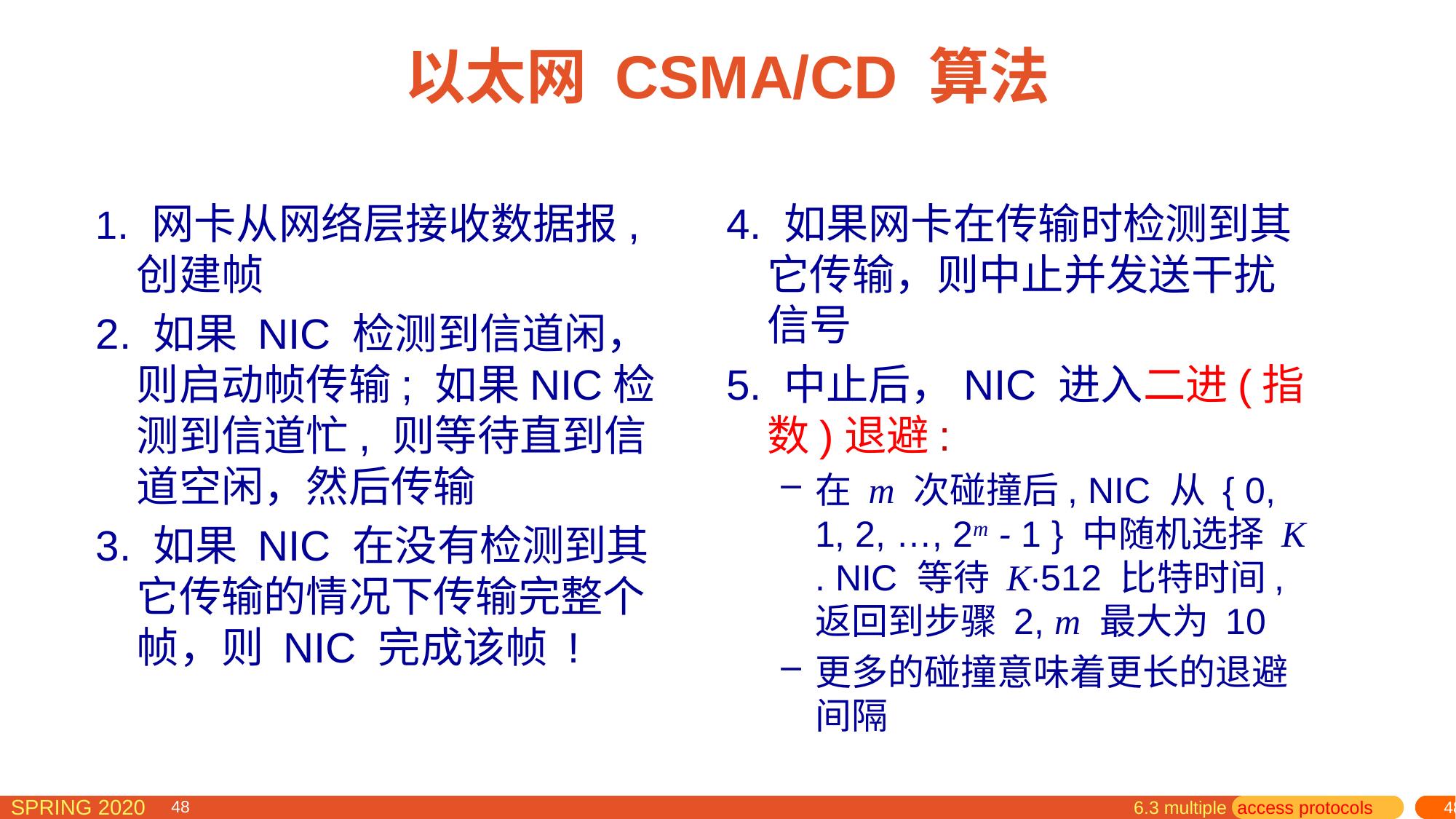

# 以太网 CSMA/CD 算法
1. 网卡从网络层接收数据报, 创建帧
2. 如果 NIC 检测到信道闲，则启动帧传输; 如果NIC检测到信道忙, 则等待直到信道空闲，然后传输
3. 如果 NIC 在没有检测到其它传输的情况下传输完整个帧，则 NIC 完成该帧 !
4. 如果网卡在传输时检测到其它传输，则中止并发送干扰信号
5. 中止后，NIC 进入二进(指数)退避:
在 m 次碰撞后, NIC 从 { 0, 1, 2, …, 2m - 1 } 中随机选择 K . NIC 等待 K·512 比特时间, 返回到步骤 2, m 最大为 10
更多的碰撞意味着更长的退避间隔
6.3 multiple  access protocols